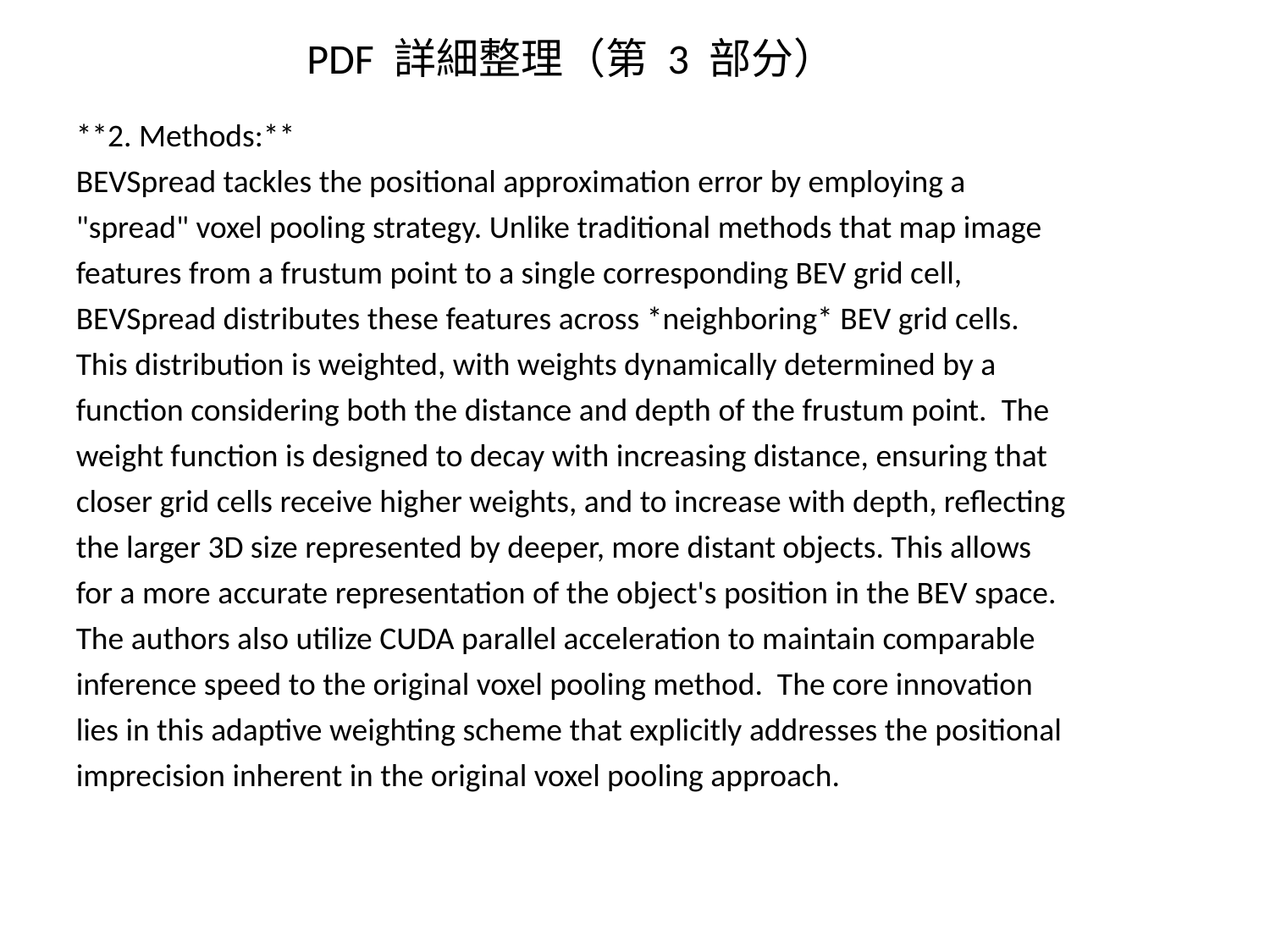

PDF 詳細整理（第 3 部分）

**2. Methods:**
BEVSpread tackles the positional approximation error by employing a "spread" voxel pooling strategy. Unlike traditional methods that map image features from a frustum point to a single corresponding BEV grid cell, BEVSpread distributes these features across *neighboring* BEV grid cells. This distribution is weighted, with weights dynamically determined by a function considering both the distance and depth of the frustum point.  The weight function is designed to decay with increasing distance, ensuring that closer grid cells receive higher weights, and to increase with depth, reflecting the larger 3D size represented by deeper, more distant objects. This allows for a more accurate representation of the object's position in the BEV space. The authors also utilize CUDA parallel acceleration to maintain comparable inference speed to the original voxel pooling method.  The core innovation lies in this adaptive weighting scheme that explicitly addresses the positional imprecision inherent in the original voxel pooling approach.